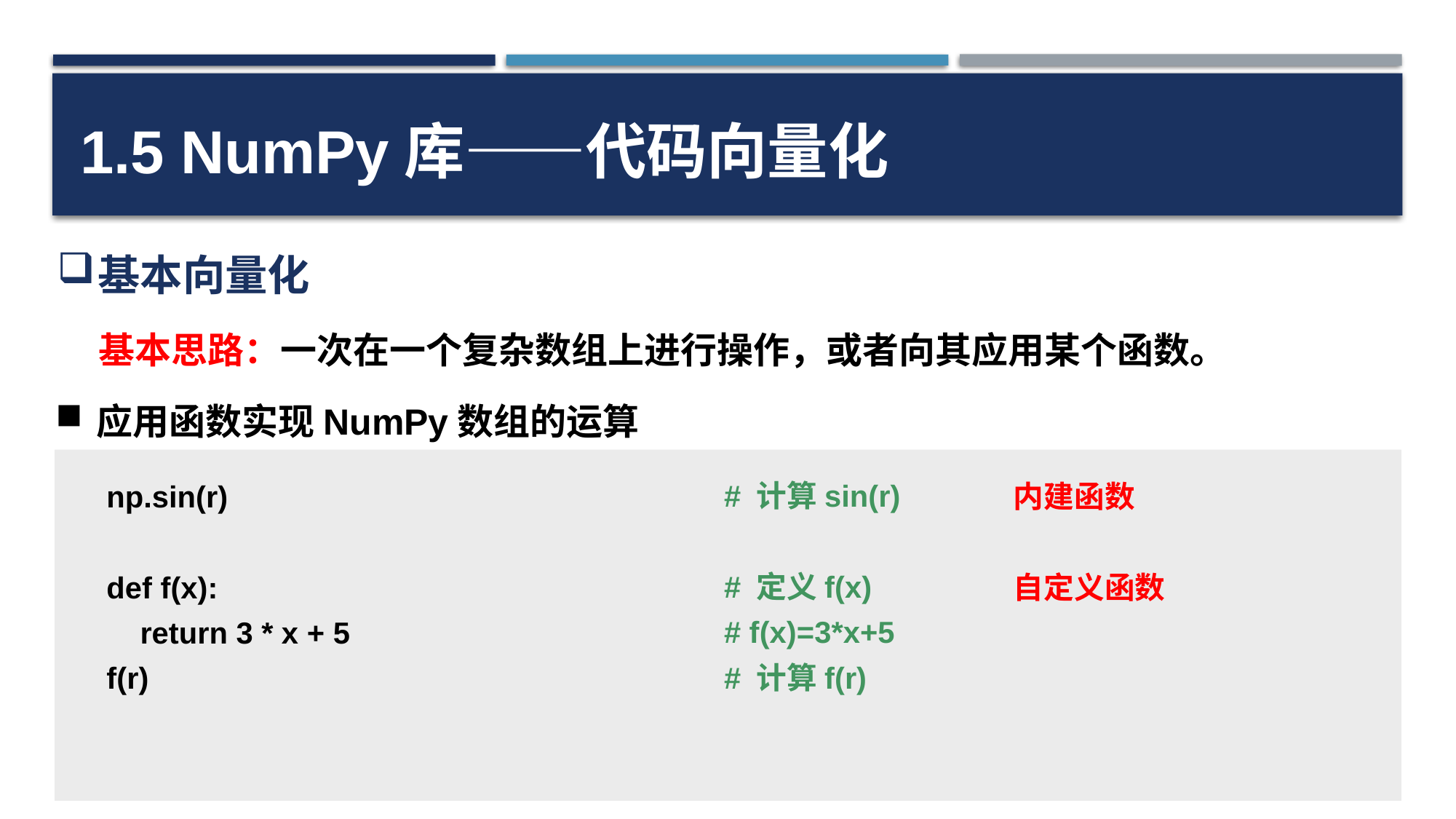

1.5 NumPy库——代码向量化
基本向量化
基本思路：一次在一个复杂数组上进行操作，或者向其应用某个函数。
应用函数实现NumPy数组的运算

# 计算sin(r)

# 定义f(x)
# f(x)=3*x+5
# 计算f(r)
np.sin(r)

def f(x):
    return 3 * x + 5
f(r)
内建函数
自定义函数
24